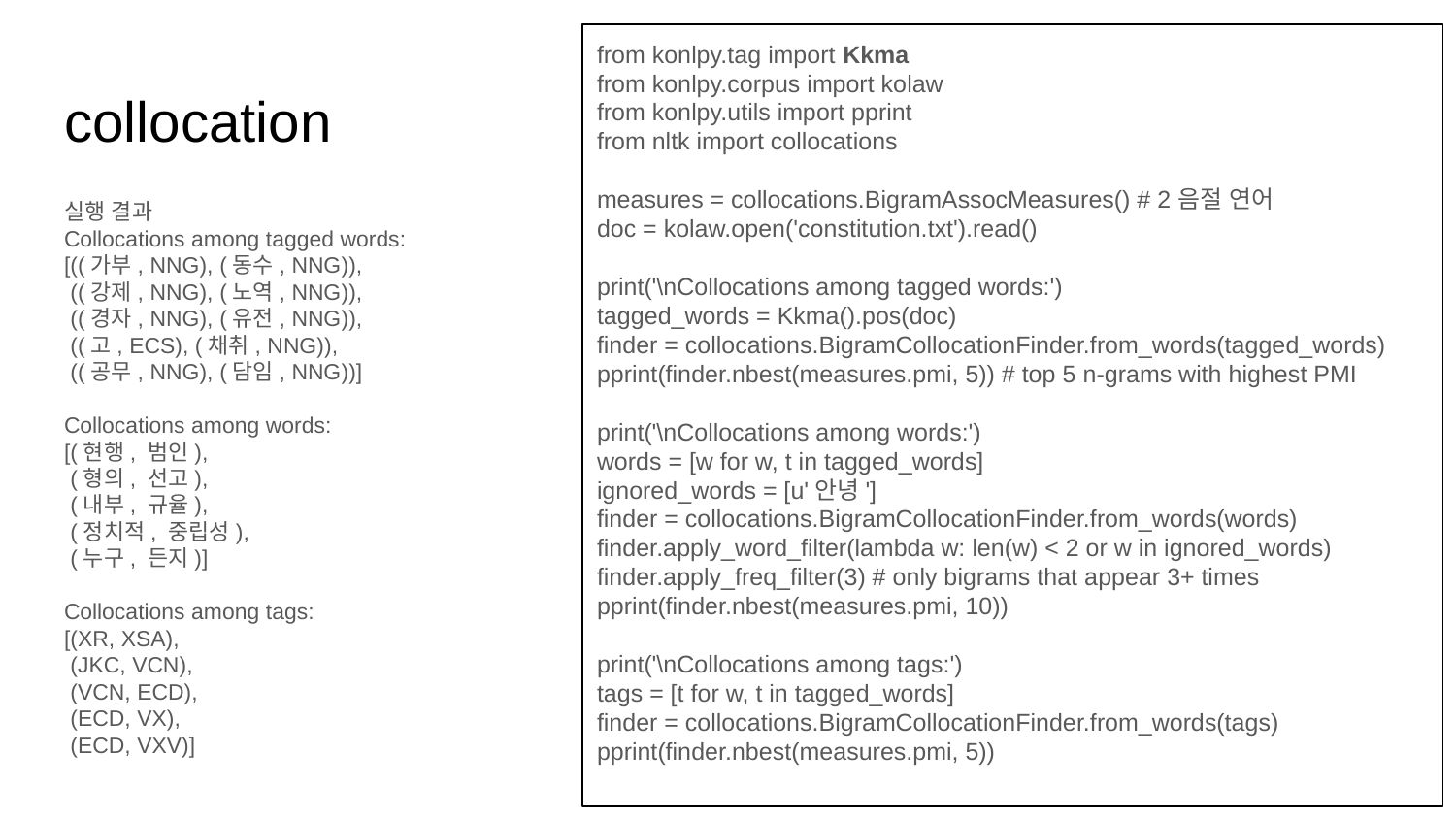

from konlpy.tag import Kkma
from konlpy.corpus import kolaw
from konlpy.utils import pprint
from nltk import collocations
measures = collocations.BigramAssocMeasures() # 2음절 연어
doc = kolaw.open('constitution.txt').read()
print('\nCollocations among tagged words:')
tagged_words = Kkma().pos(doc)
finder = collocations.BigramCollocationFinder.from_words(tagged_words)
pprint(finder.nbest(measures.pmi, 5)) # top 5 n-grams with highest PMI
print('\nCollocations among words:')
words = [w for w, t in tagged_words]
ignored_words = [u'안녕']
finder = collocations.BigramCollocationFinder.from_words(words)
finder.apply_word_filter(lambda w: len(w) < 2 or w in ignored_words)
finder.apply_freq_filter(3) # only bigrams that appear 3+ times
pprint(finder.nbest(measures.pmi, 10))
print('\nCollocations among tags:')
tags = [t for w, t in tagged_words]
finder = collocations.BigramCollocationFinder.from_words(tags)
pprint(finder.nbest(measures.pmi, 5))
# collocation
실행 결과
Collocations among tagged words:
[((가부, NNG), (동수, NNG)),
 ((강제, NNG), (노역, NNG)),
 ((경자, NNG), (유전, NNG)),
 ((고, ECS), (채취, NNG)),
 ((공무, NNG), (담임, NNG))]
Collocations among words:
[(현행, 범인),
 (형의, 선고),
 (내부, 규율),
 (정치적, 중립성),
 (누구, 든지)]
Collocations among tags:
[(XR, XSA),
 (JKC, VCN),
 (VCN, ECD),
 (ECD, VX),
 (ECD, VXV)]